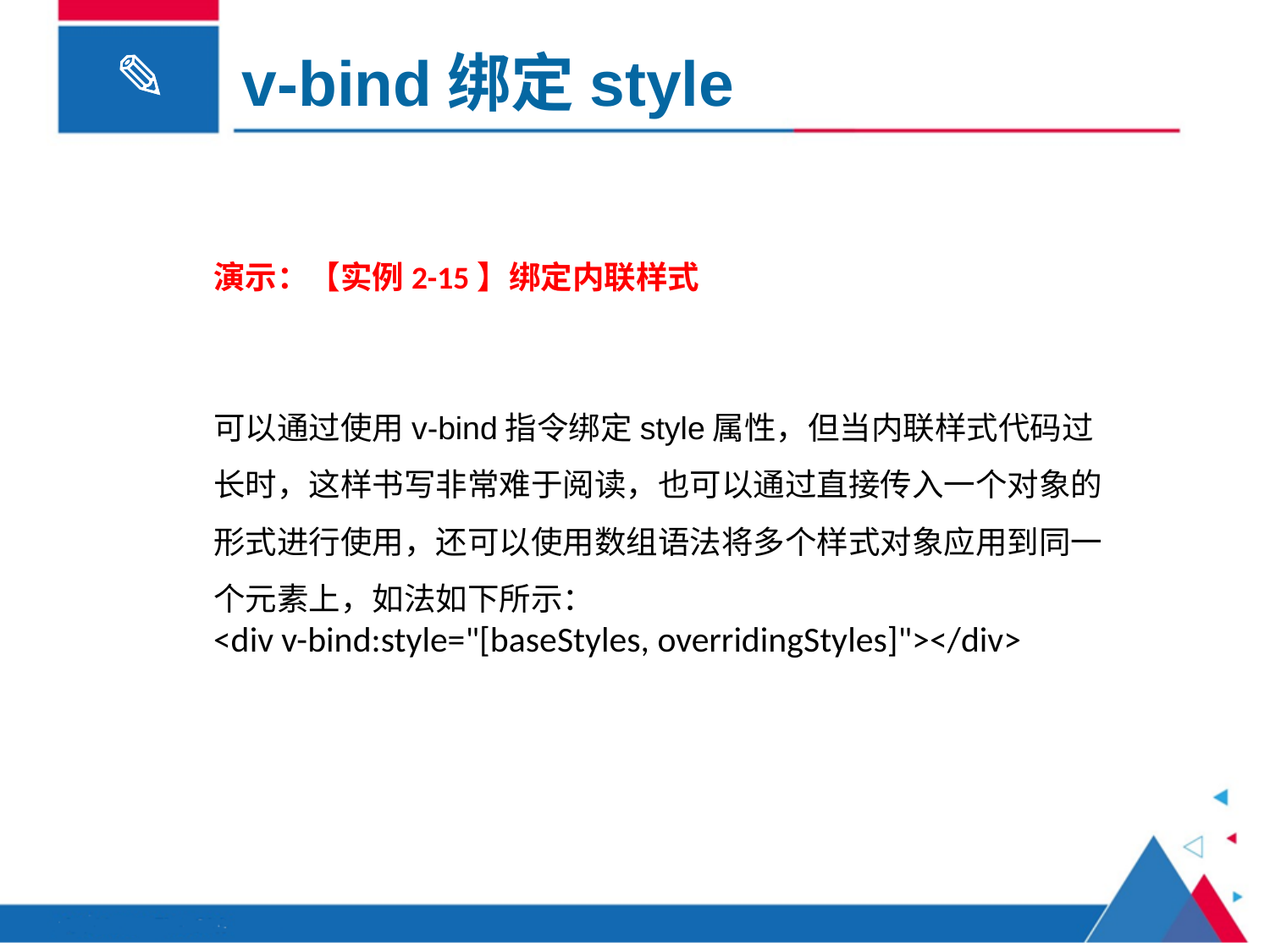

v-bind绑定style
演示：【实例2-15】绑定内联样式
可以通过使用v-bind指令绑定style属性，但当内联样式代码过长时，这样书写非常难于阅读，也可以通过直接传入一个对象的形式进行使用，还可以使用数组语法将多个样式对象应用到同一个元素上，如法如下所示：
<div v-bind:style="[baseStyles, overridingStyles]"></div>